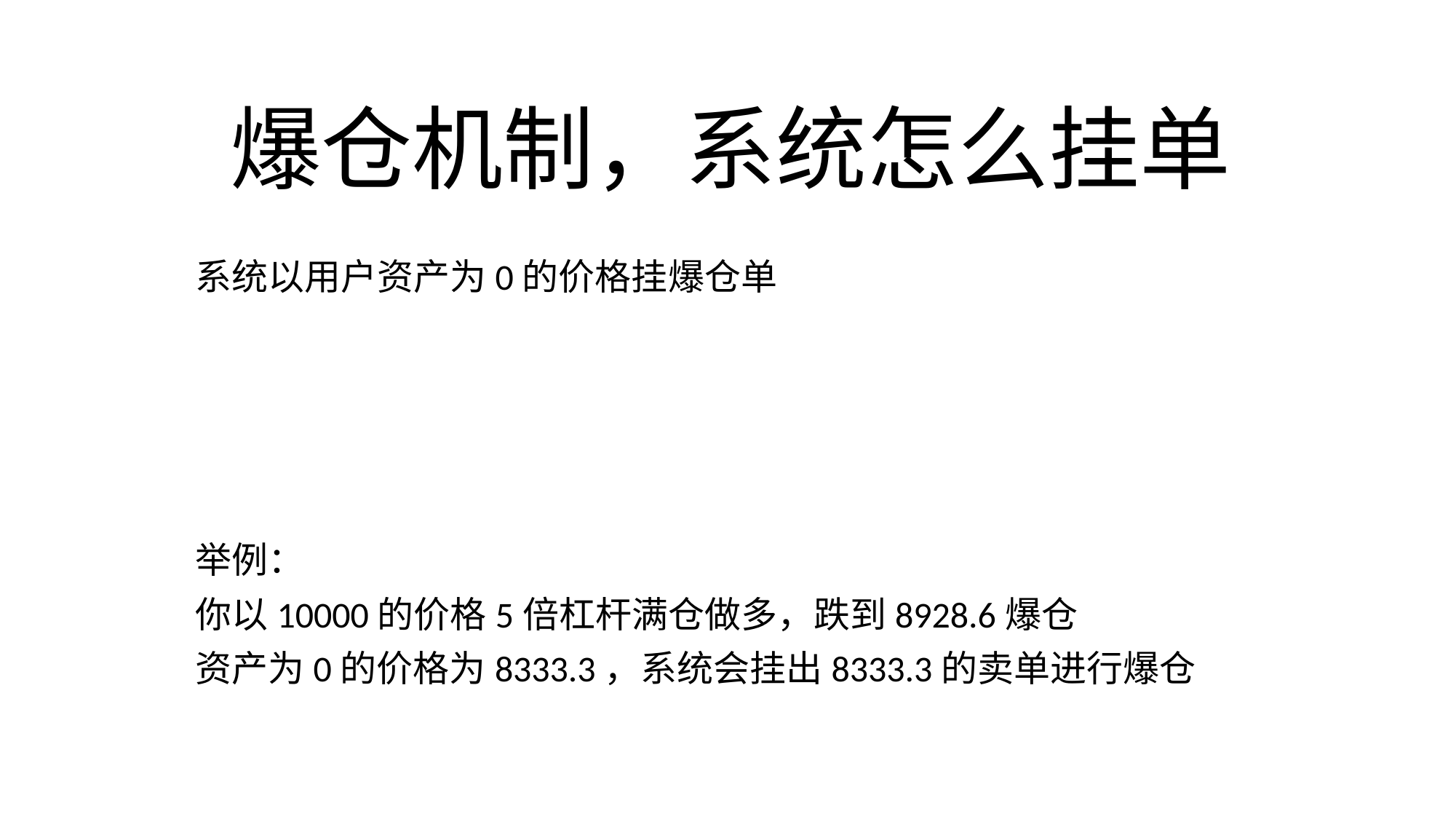

# 爆仓机制，系统怎么挂单
系统以用户资产为0的价格挂爆仓单

举例：
你以10000的价格5倍杠杆满仓做多，跌到8928.6爆仓
资产为0的价格为8333.3，系统会挂出8333.3的卖单进行爆仓